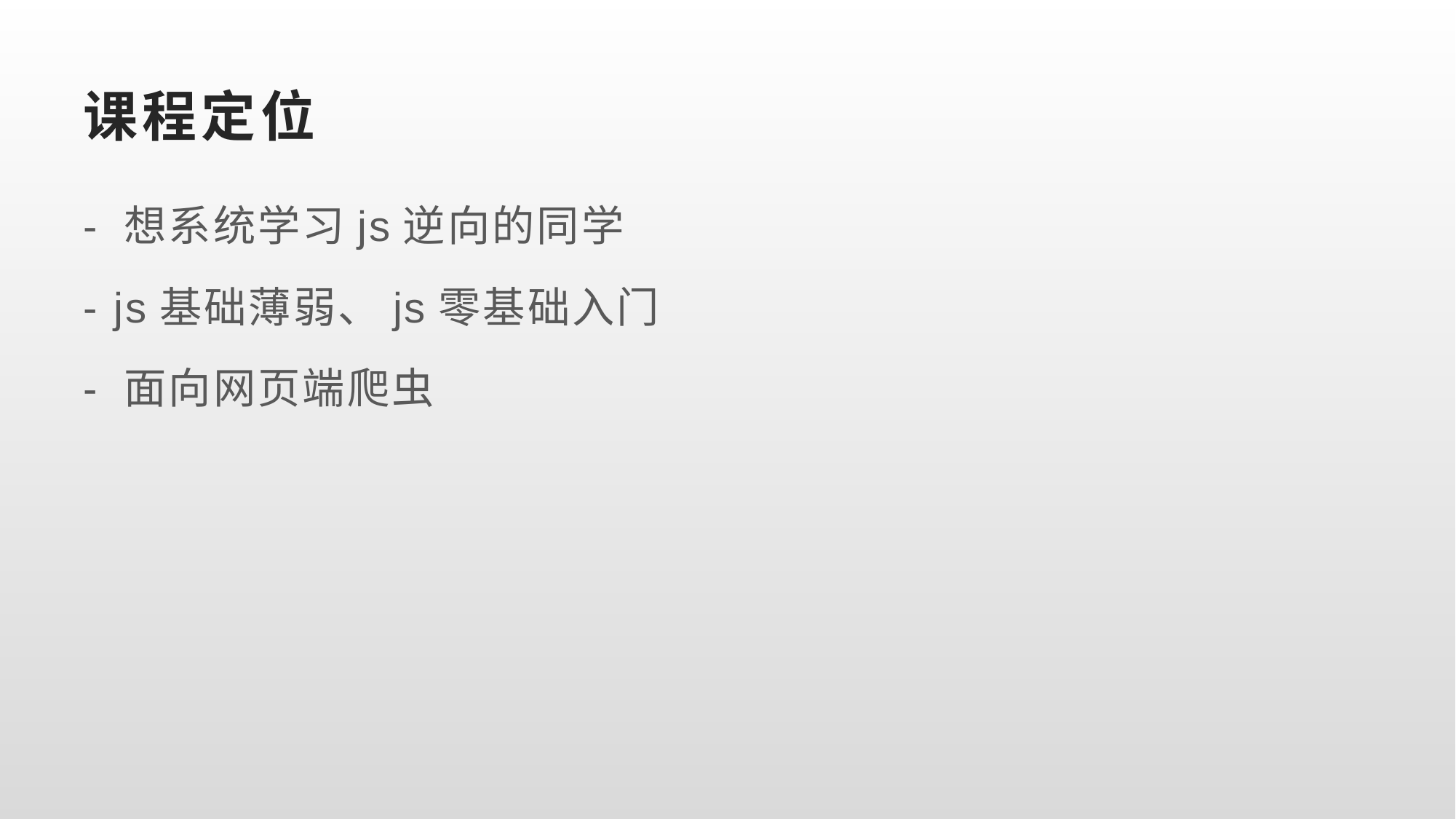

# 课程定位
- 想系统学习js逆向的同学
- js基础薄弱、js零基础入门
- 面向网页端爬虫